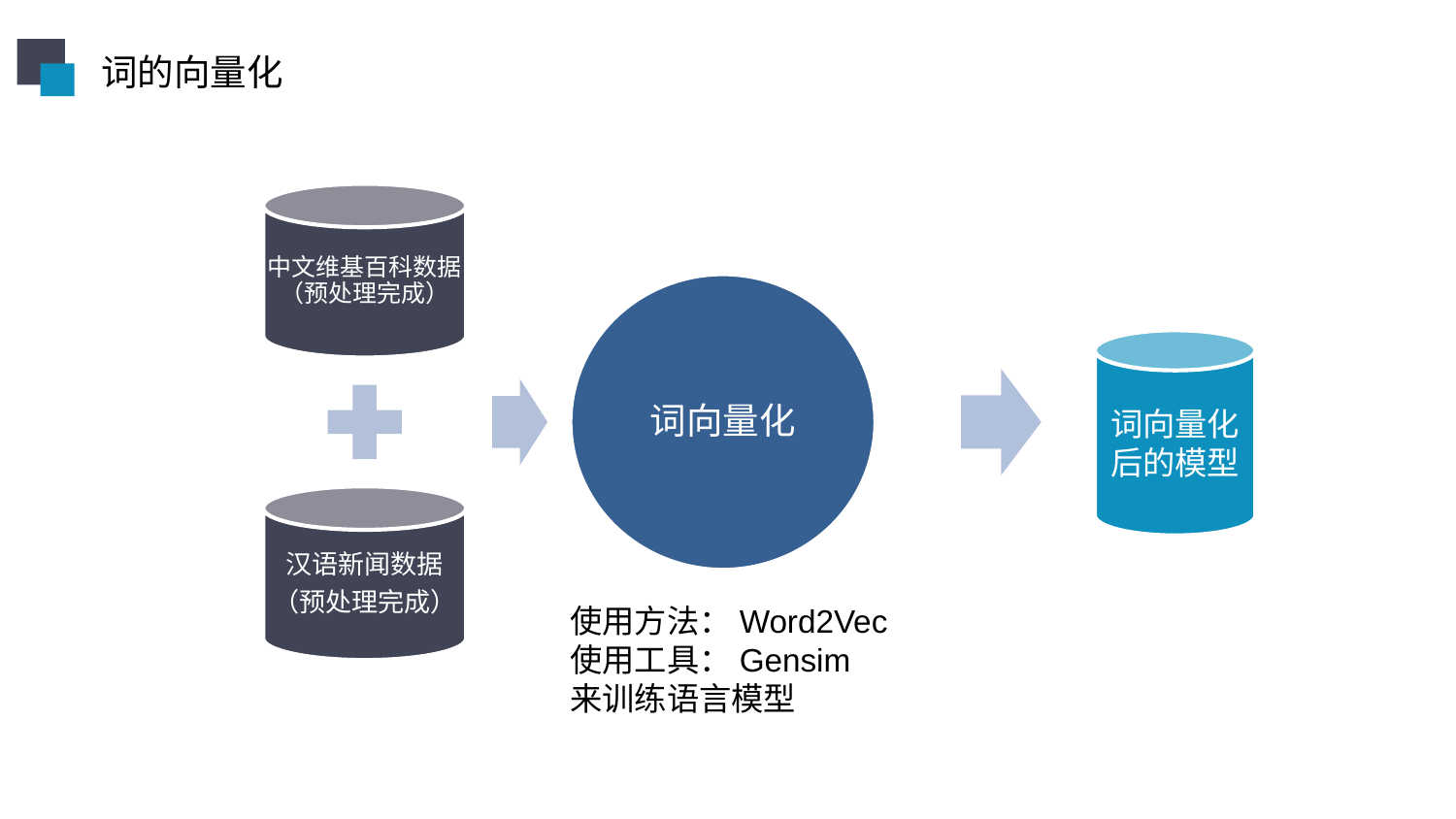

词的向量化
中文维基百科数据（预处理完成）

汉语新闻数据
（预处理完成）

词向量化
词向量化后的模型

使用方法：Word2Vec
使用工具：Gensim
来训练语言模型